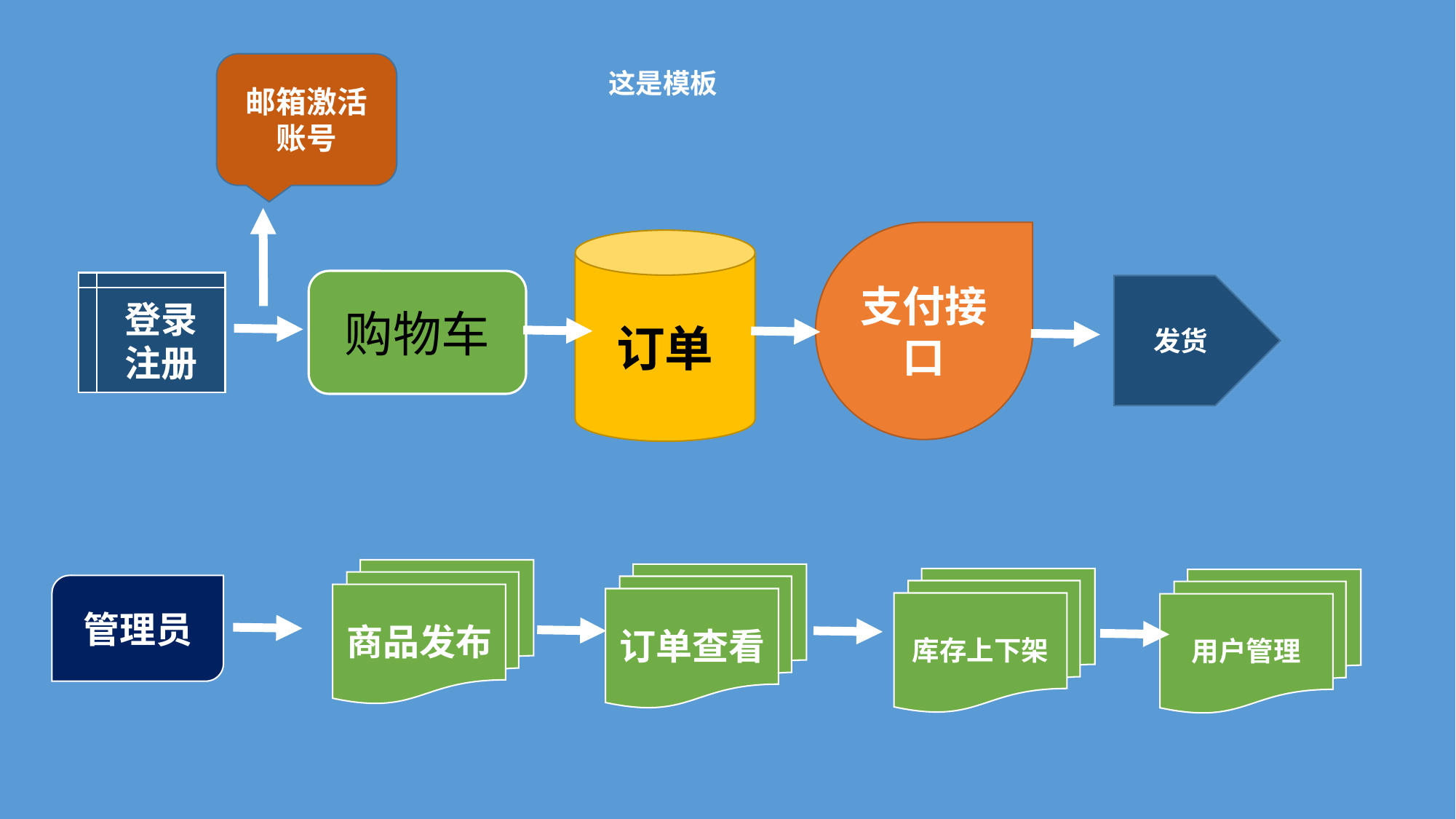

邮箱激活账号
这是模板
支付接口
订单
购物车
登录注册
发货
商品发布
订单查看
库存上下架
用户管理
管理员